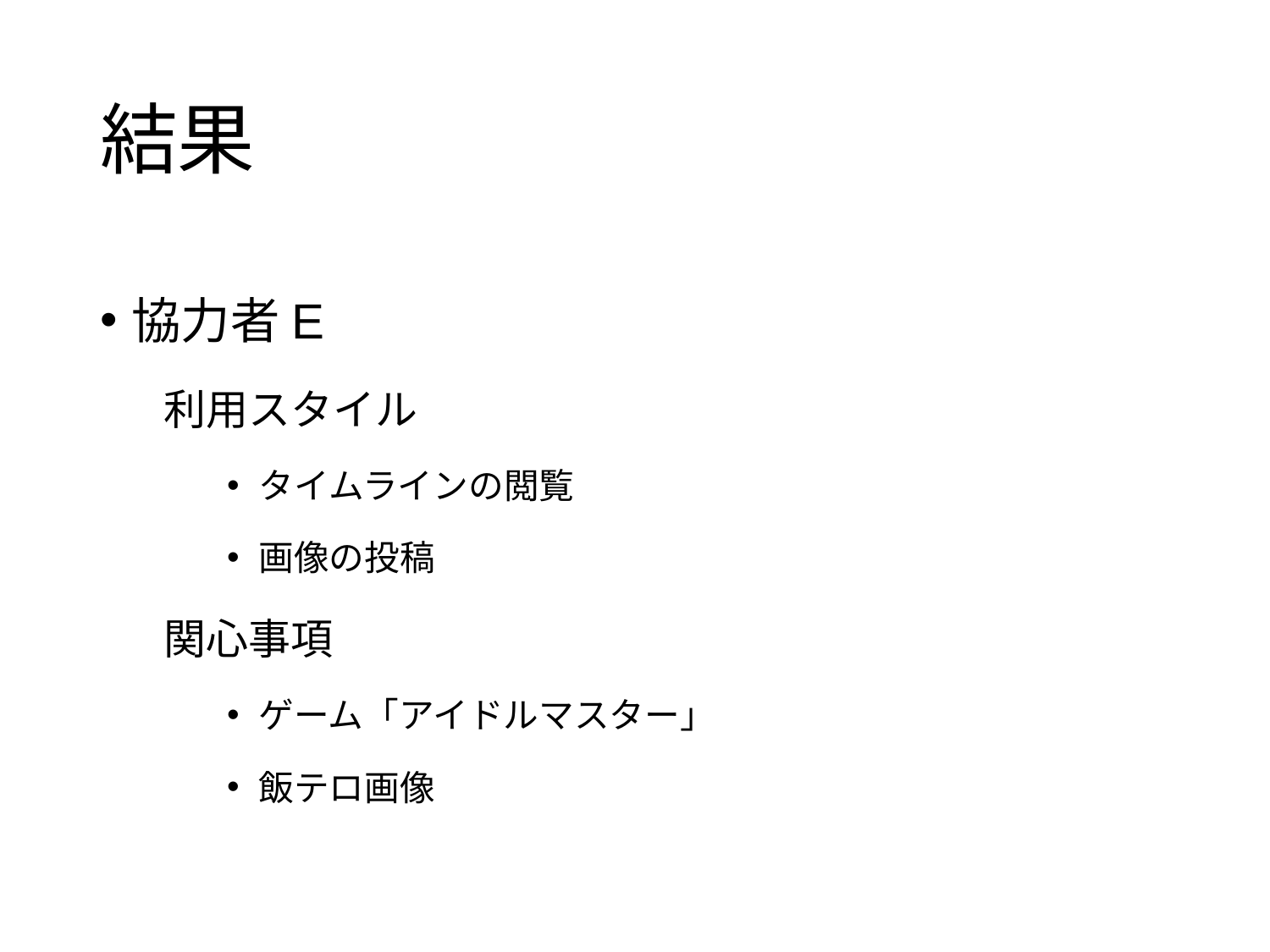

# 結果
協力者E
利用スタイル
タイムラインの閲覧
画像の投稿
関心事項
ゲーム「アイドルマスター」
飯テロ画像